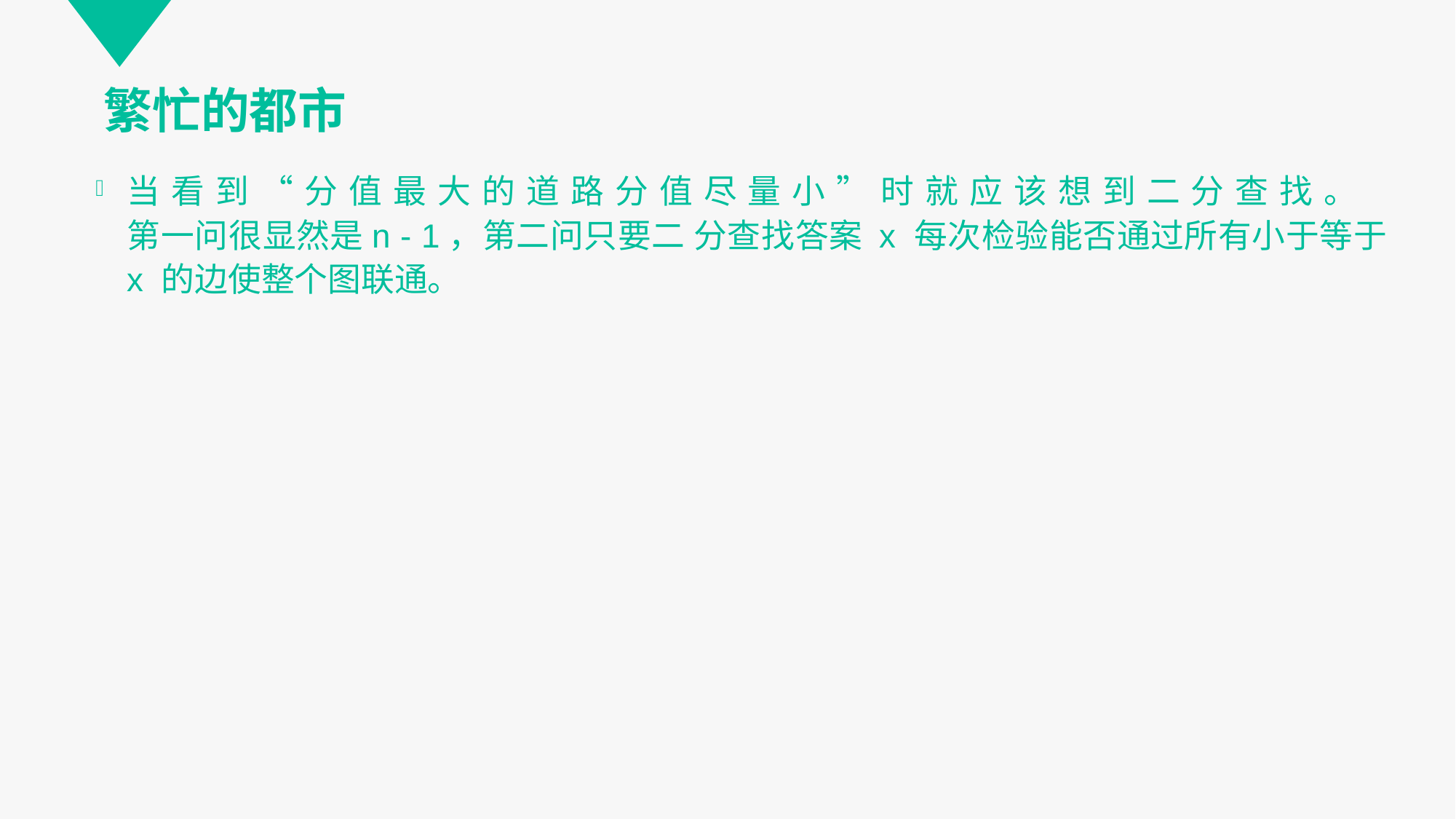

# 繁忙的都市
当看到“分值最大的道路分值尽量小”时就应该想到二分查找。 
第一问很显然是n - 1，第二问只要二 分查找答案 x 每次检验能否通过所有小于等于 x 的边使整个图联通。